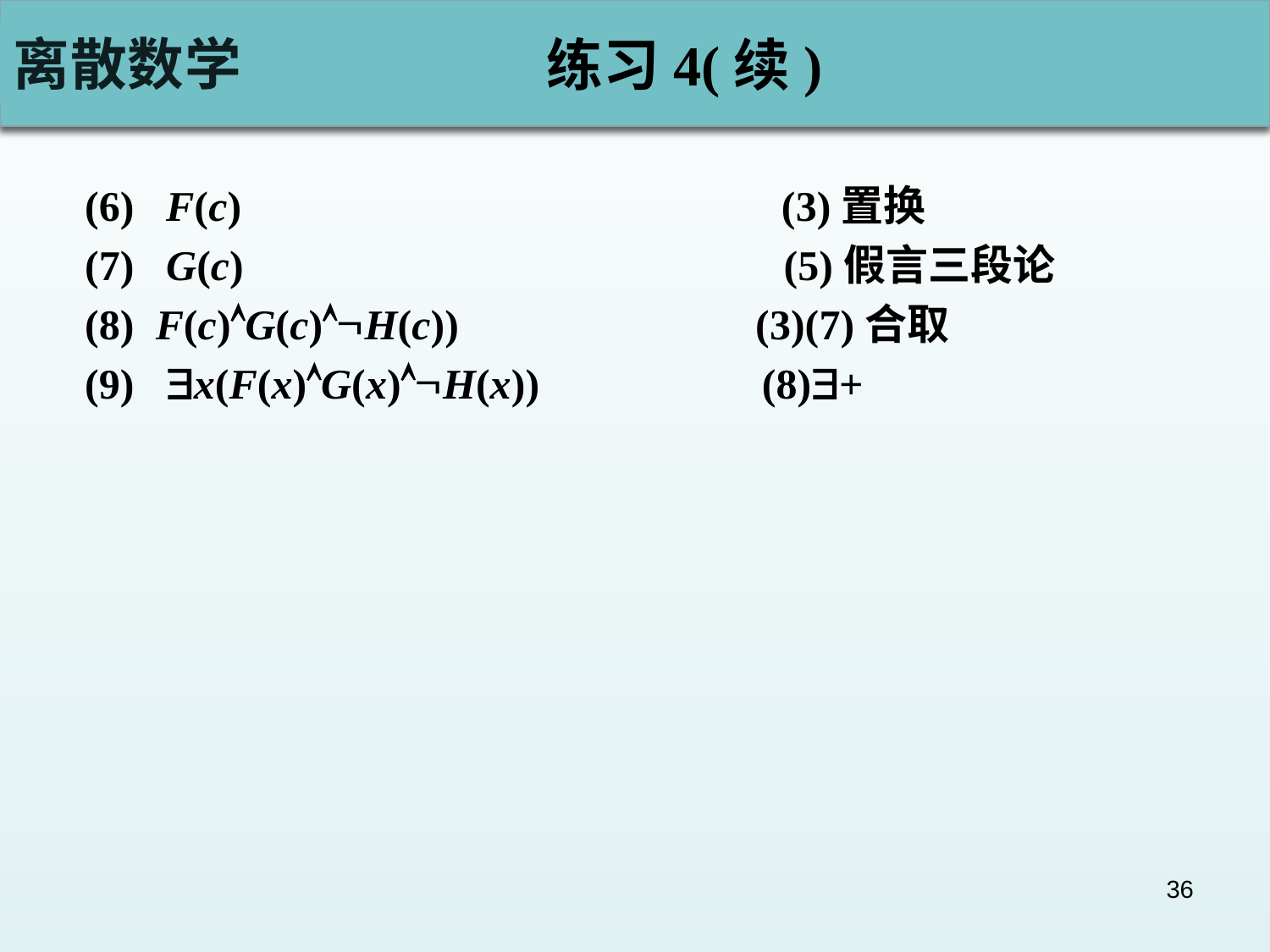

# 练习4(续)
(6)   F(c)                                                   (3)置换
(7)   G(c)                                                   (5)假言三段论
(8)  F(c)∧G(c)∧¬H(c))                            (3)(7)合取
(9)   ∃x(F(x)∧G(x)∧¬H(x))                     (8)∃+
36